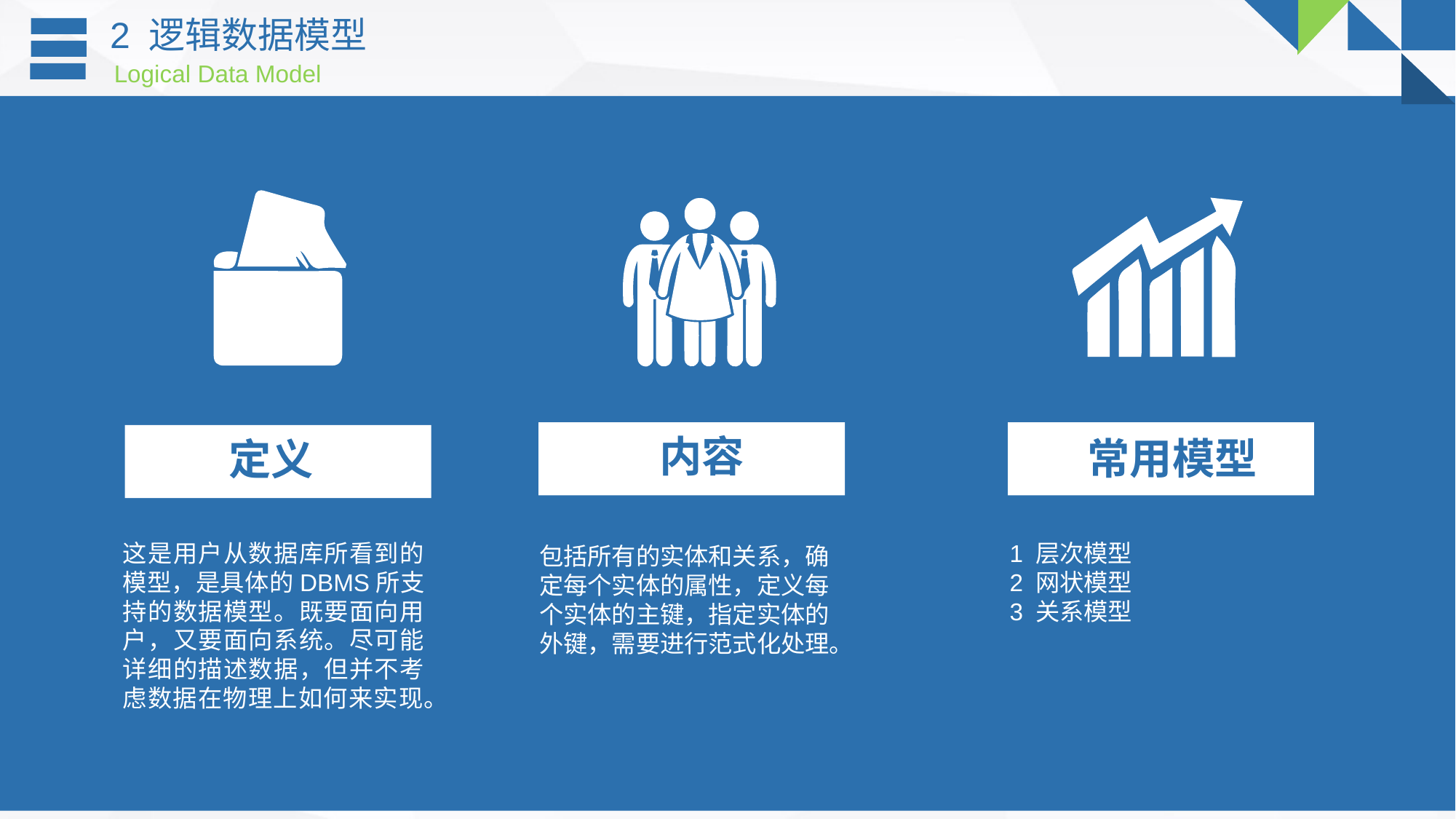

2 逻辑数据模型

Logical Data Model

内容

常用模型
定义
这是用户从数据库所看到的模型，是具体的DBMS所支持的数据模型。既要面向用户，又要面向系统。尽可能详细的描述数据，但并不考虑数据在物理上如何来实现。

1 层次模型
2 网状模型
3 关系模型
包括所有的实体和关系，确定每个实体的属性，定义每个实体的主键，指定实体的外键，需要进行范式化处理。